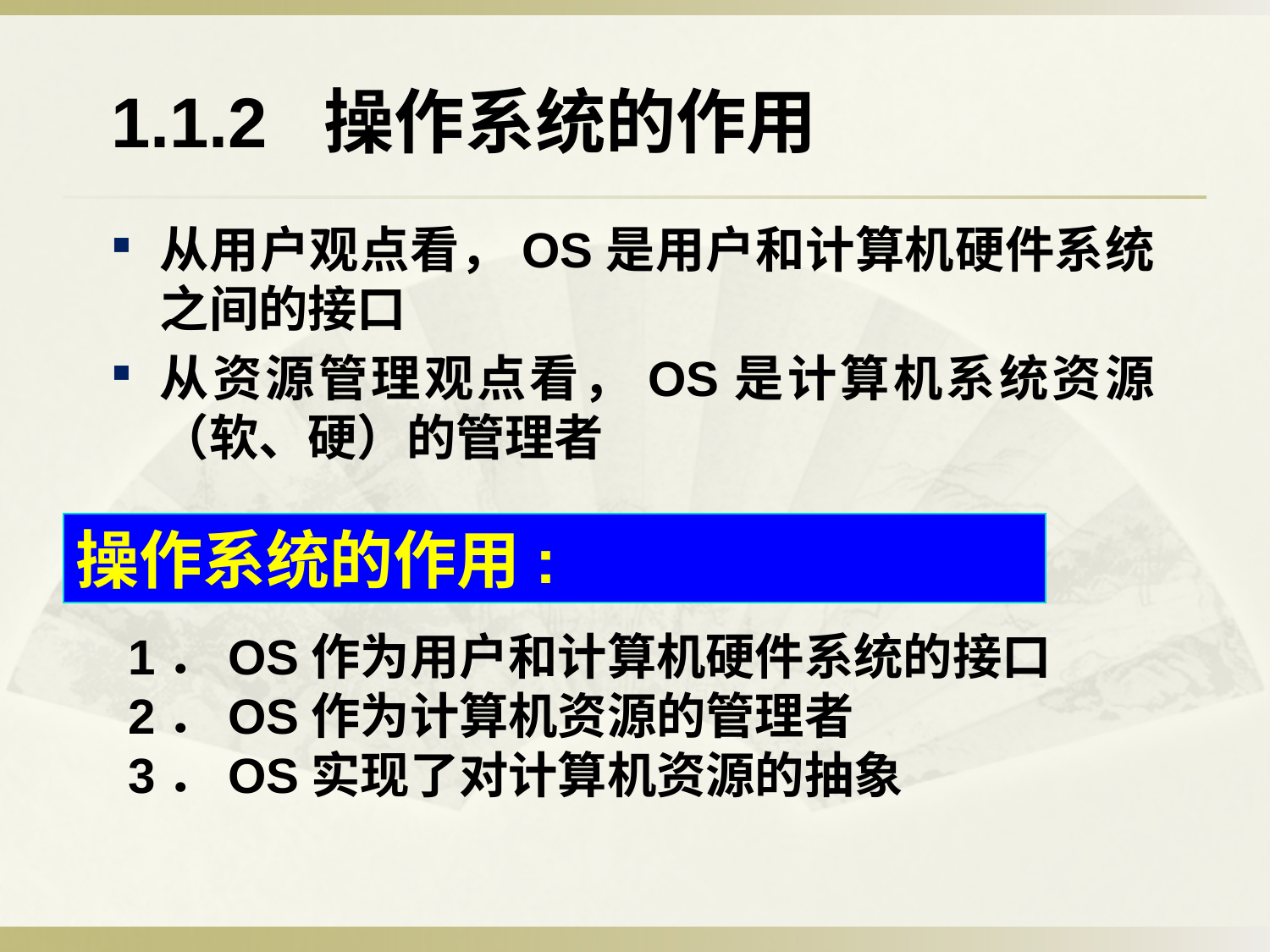

1.1.2  操作系统的作用
从用户观点看，OS是用户和计算机硬件系统之间的接口
从资源管理观点看，OS是计算机系统资源（软、硬）的管理者
操作系统的作用:
1．OS作为用户和计算机硬件系统的接口
2．OS作为计算机资源的管理者
3．OS实现了对计算机资源的抽象
11